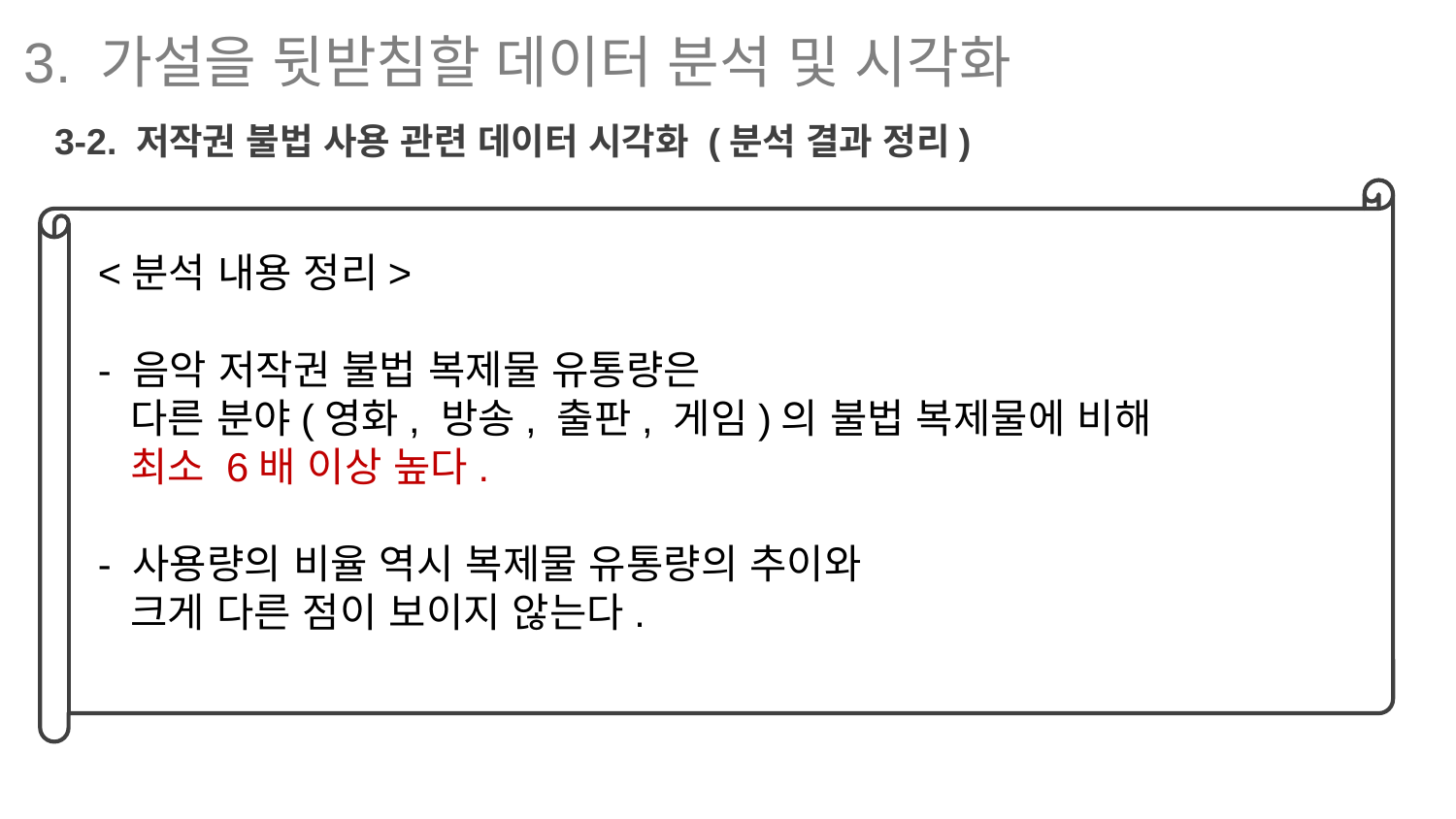

3. 가설을 뒷받침할 데이터 분석 및 시각화
3-2. 저작권 불법 사용 관련 데이터 시각화 (분석 결과 정리)

<분석 내용 정리>

- 음악 저작권 불법 복제물 유통량은
  다른 분야(영화, 방송, 출판, 게임)의 불법 복제물에 비해
  최소 6배 이상 높다.

- 사용량의 비율 역시 복제물 유통량의 추이와
  크게 다른 점이 보이지 않는다.